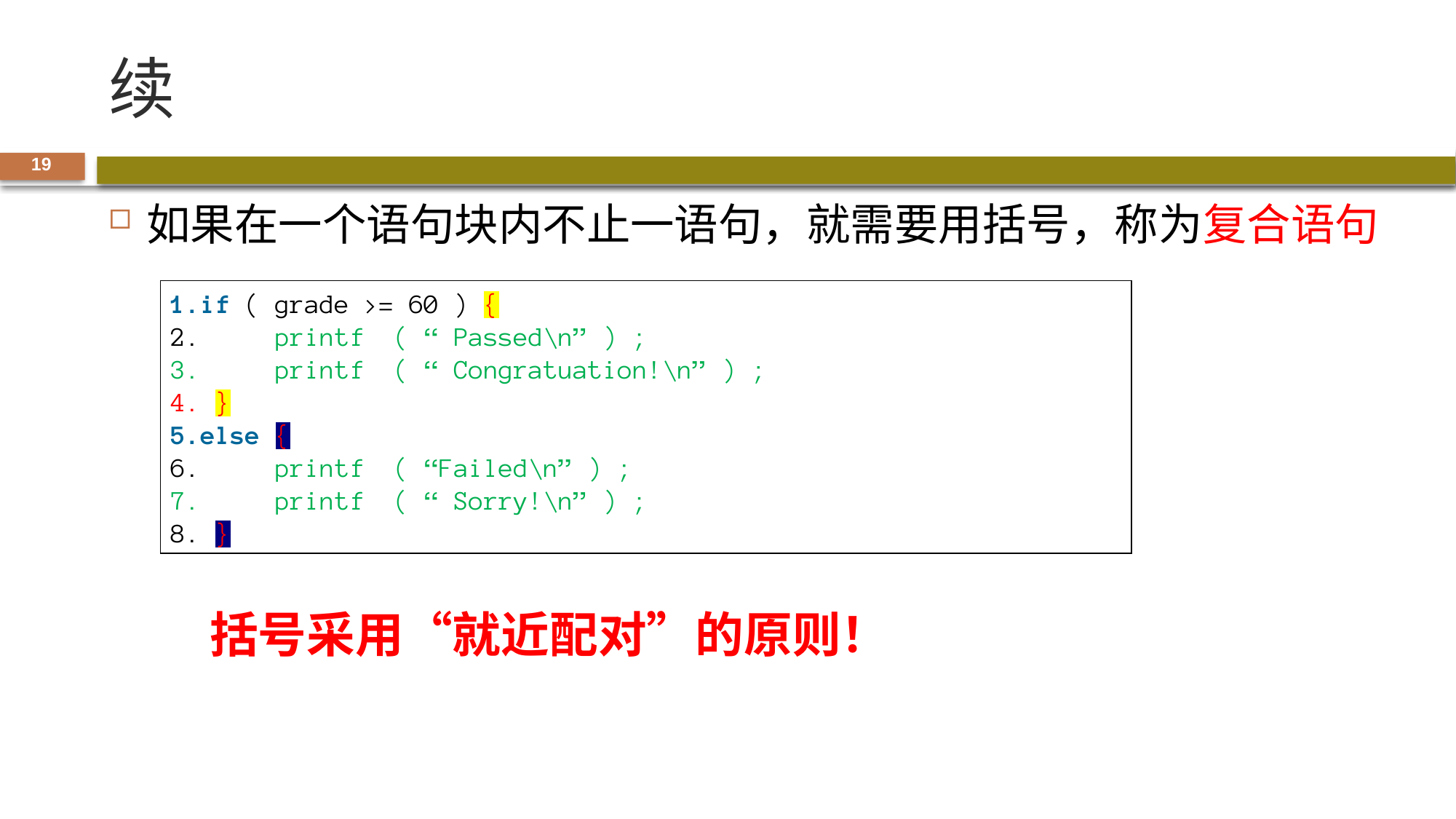

# 续
19
如果在一个语句块内不止一语句，就需要用括号，称为复合语句
if ( grade >= 60 ) {
     printf  ( “ Passed\n” ) ;
     printf  ( “ Congratuation!\n” ) ;
 }
else {
     printf  ( “Failed\n” ) ;
     printf  ( “ Sorry!\n” ) ;
 }
括号采用“就近配对”的原则！